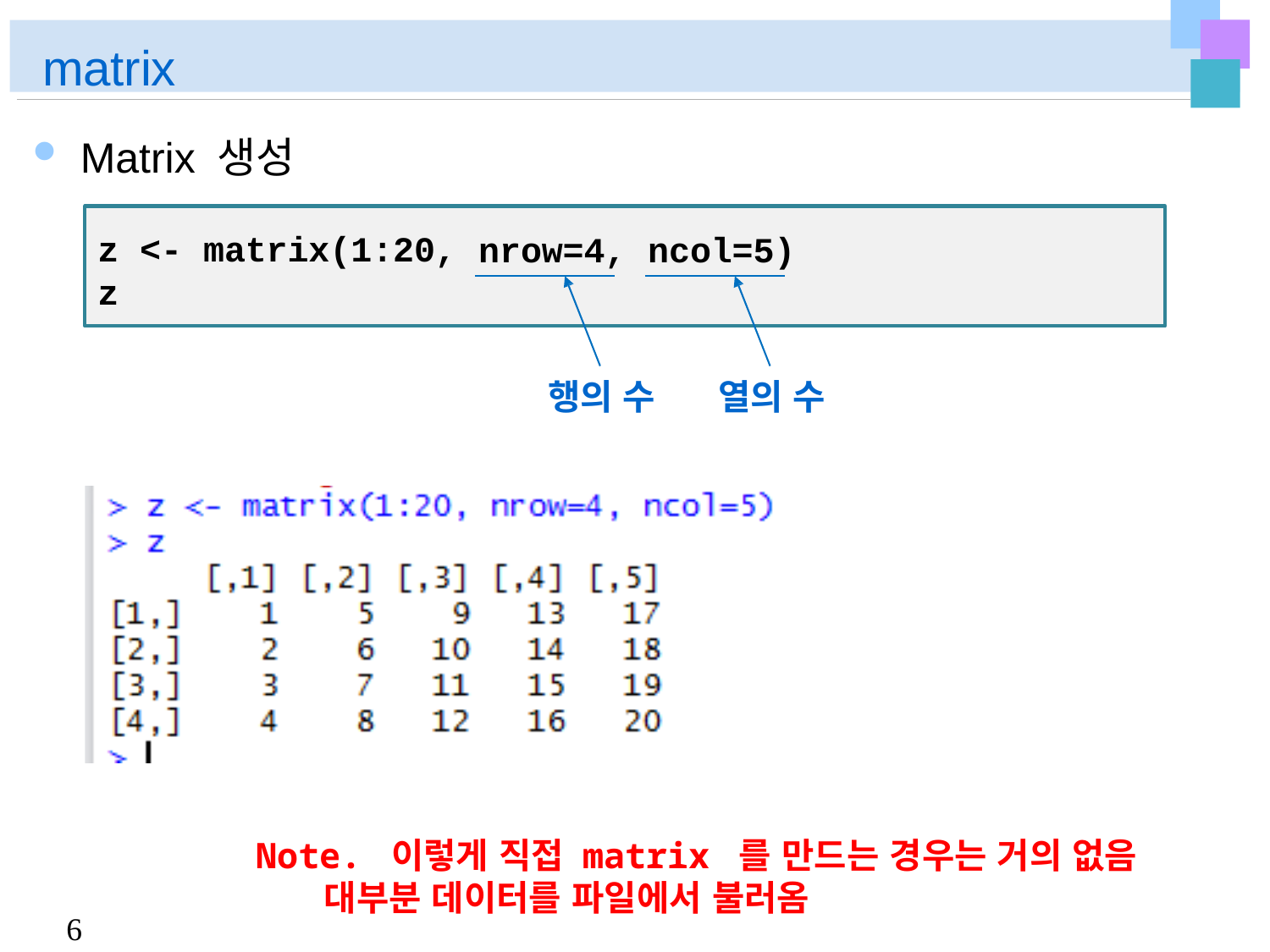

# matrix
Matrix 생성

z <- matrix(1:20, z
nrow=4,
ncol=5)

행의 수	열의 수

Note. 이렇게 직접 matrix 를 만드는 경우는 거의 없음
      대부분 데이터를 파일에서 불러옴
6